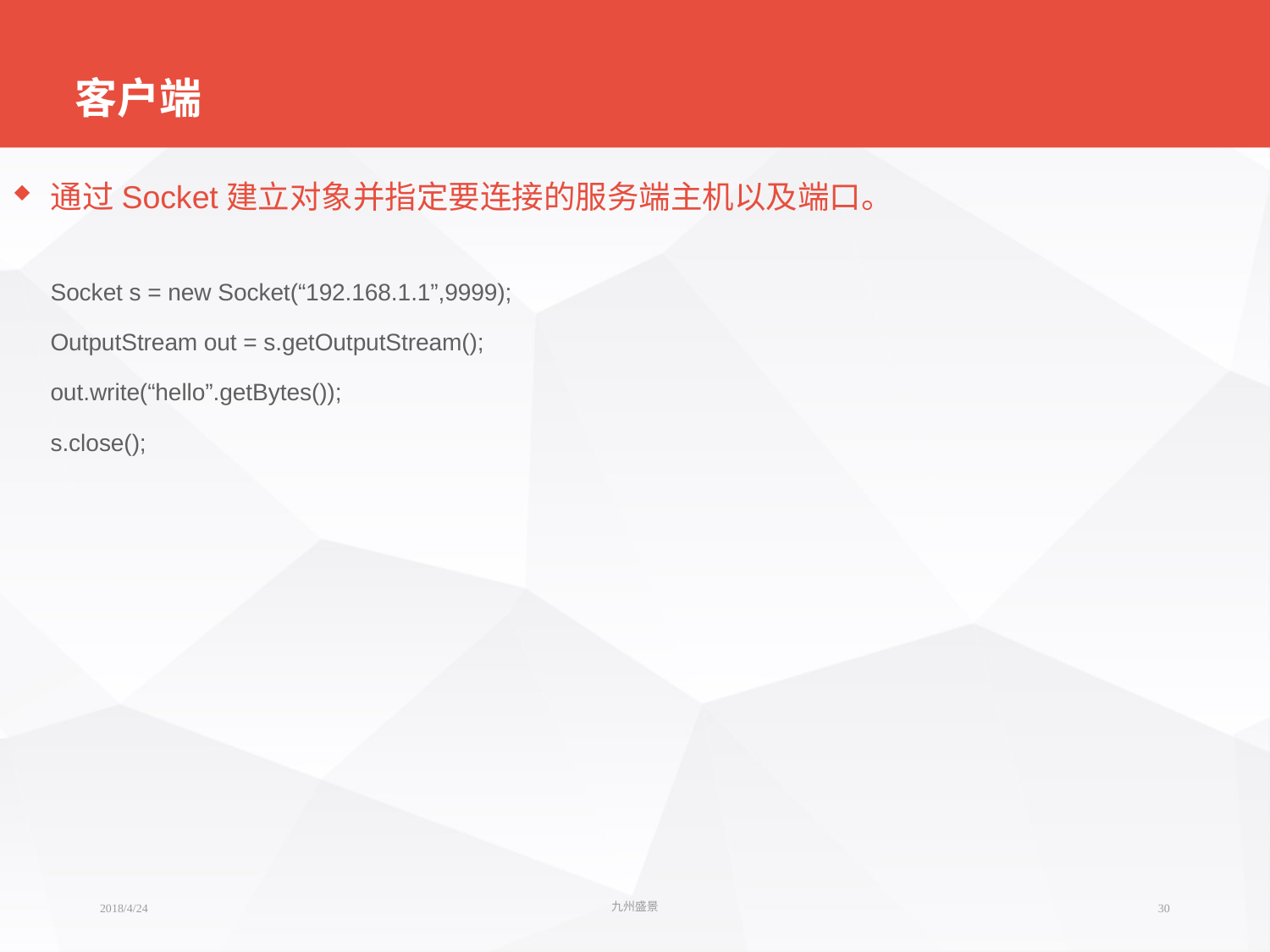

# 客户端
通过Socket建立对象并指定要连接的服务端主机以及端口。

Socket s = new Socket(“192.168.1.1”,9999);
OutputStream out = s.getOutputStream();
out.write(“hello”.getBytes());
s.close();
2018/4/24
九州盛景
30